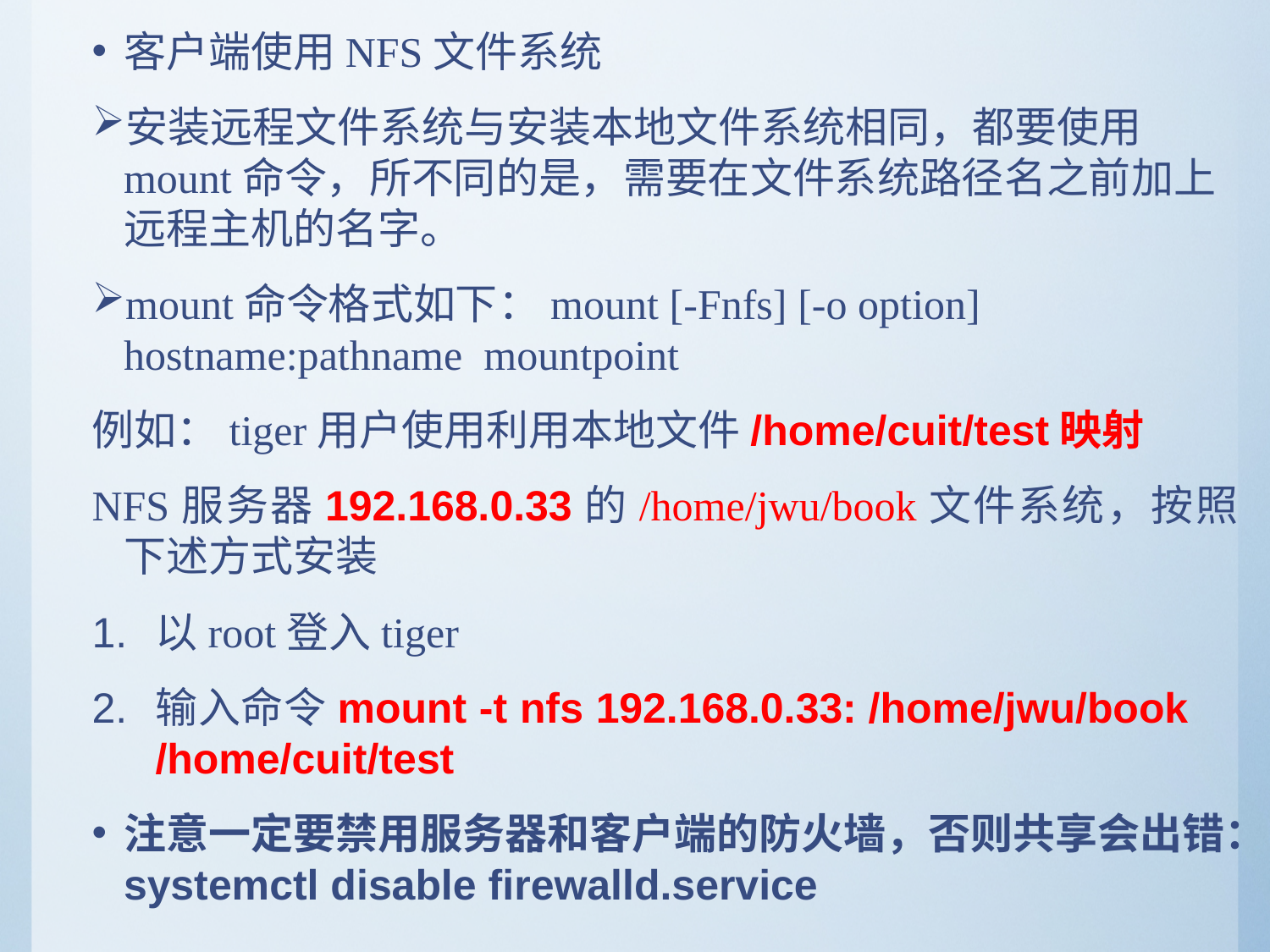

客户端使用NFS文件系统
安装远程文件系统与安装本地文件系统相同，都要使用mount命令，所不同的是，需要在文件系统路径名之前加上远程主机的名字。
mount命令格式如下：mount [-Fnfs] [-o option]  hostname:pathname  mountpoint
例如：tiger用户使用利用本地文件/home/cuit/test映射
NFS服务器192.168.0.33的/home/jwu/book文件系统，按照下述方式安装
以root登入tiger
输入命令mount -t nfs 192.168.0.33: /home/jwu/book     /home/cuit/test
注意一定要禁用服务器和客户端的防火墙，否则共享会出错：systemctl disable firewalld.service